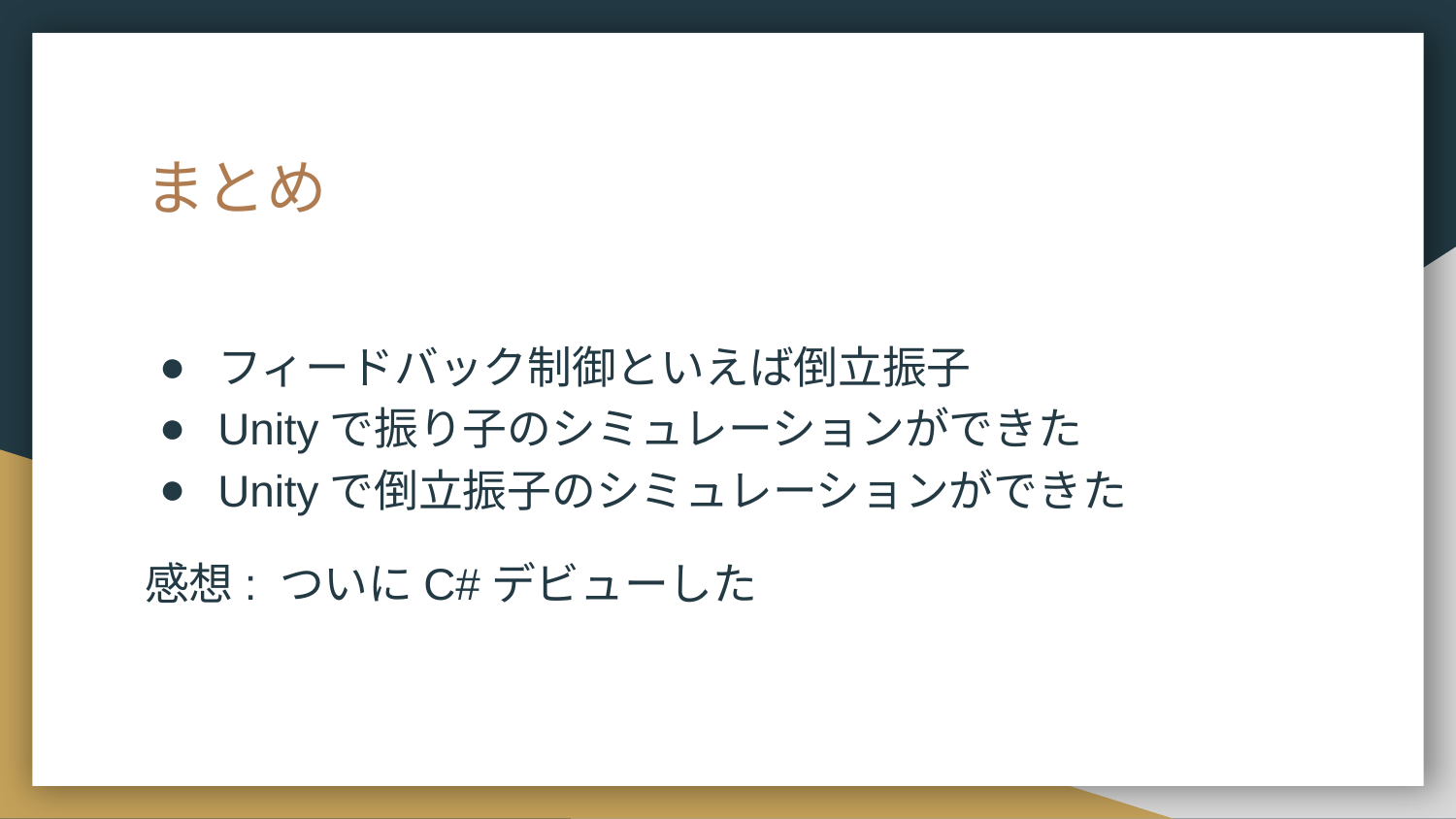

# まとめ
フィードバック制御といえば倒立振子
Unityで振り子のシミュレーションができた
Unityで倒立振子のシミュレーションができた
感想: ついにC#デビューした